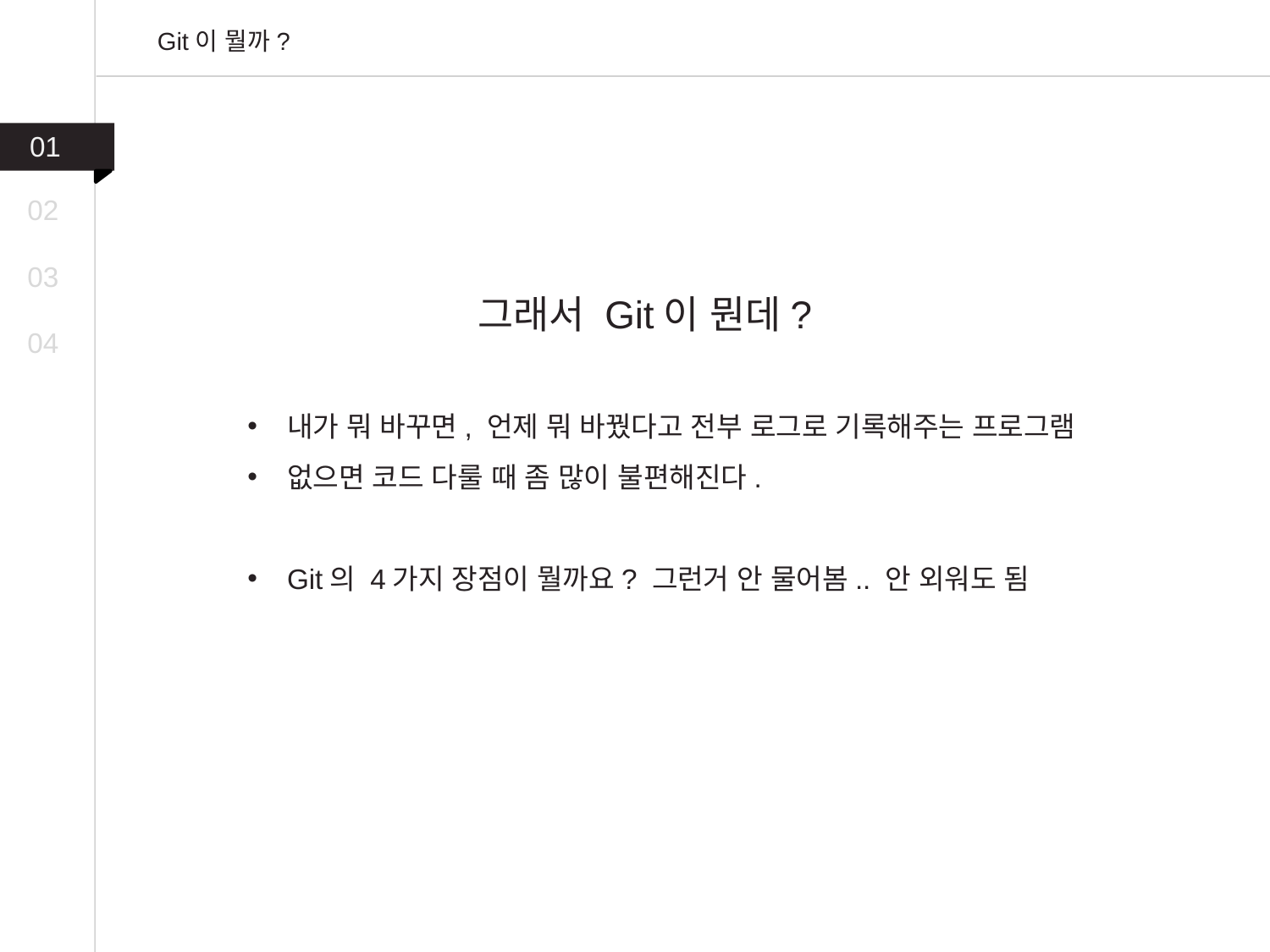

Git이 뭘까?
01

02
03
그래서 Git이 뭔데?
04
내가 뭐 바꾸면, 언제 뭐 바꿨다고 전부 로그로 기록해주는 프로그램
없으면 코드 다룰 때 좀 많이 불편해진다.

Git의 4가지 장점이 뭘까요? 그런거 안 물어봄.. 안 외워도 됨